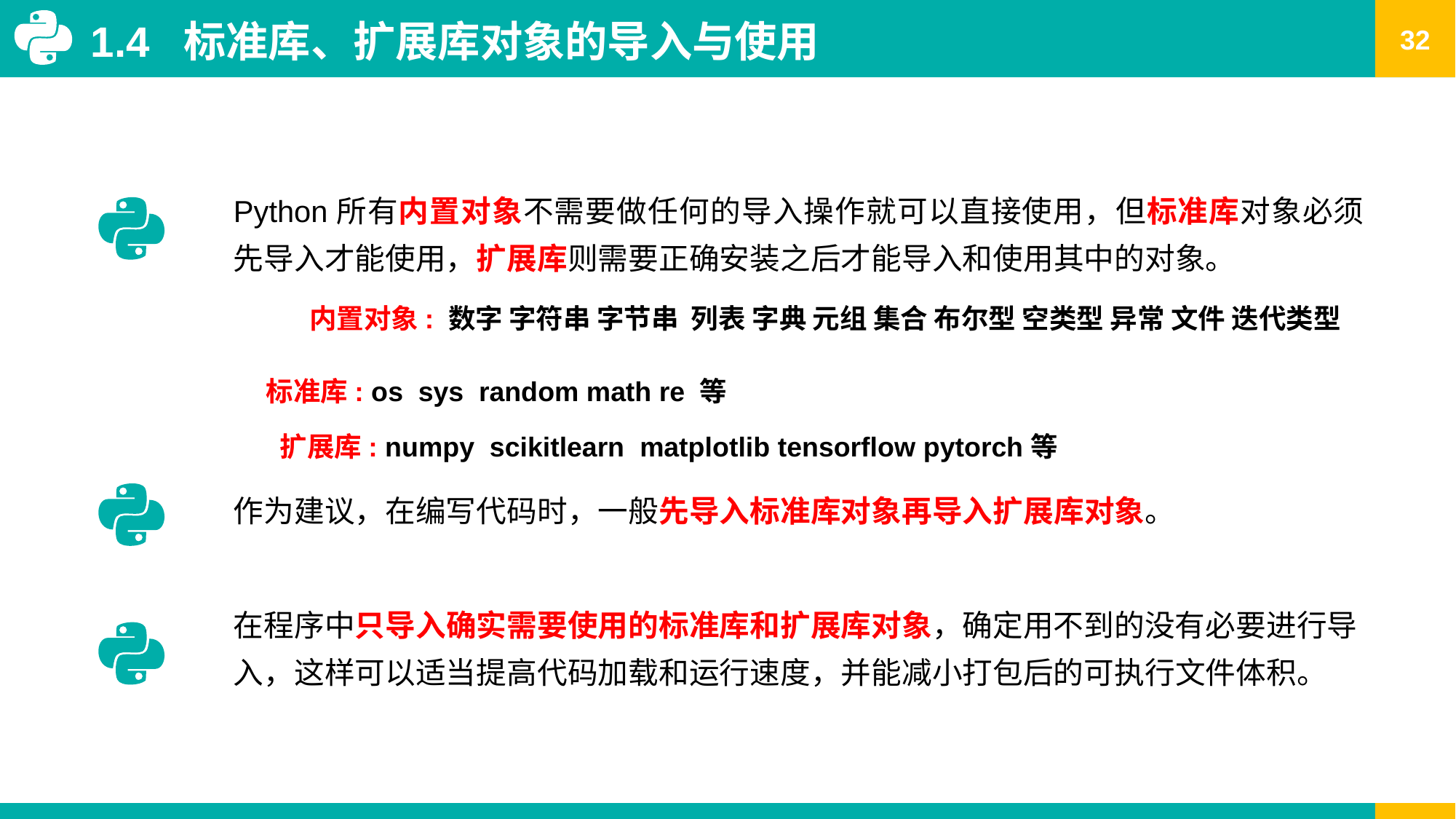

1.4  标准库、扩展库对象的导入与使用
Python所有内置对象不需要做任何的导入操作就可以直接使用，但标准库对象必须先导入才能使用，扩展库则需要正确安装之后才能导入和使用其中的对象。

内置对象: 数字 字符串 字节串  列表 字典 元组 集合 布尔型 空类型 异常 文件 迭代类型
标准库: os  sys  random math re 等
扩展库: numpy  scikitlearn  matplotlib tensorflow pytorch等
作为建议，在编写代码时，一般先导入标准库对象再导入扩展库对象。

在程序中只导入确实需要使用的标准库和扩展库对象，确定用不到的没有必要进行导入，这样可以适当提高代码加载和运行速度，并能减小打包后的可执行文件体积。